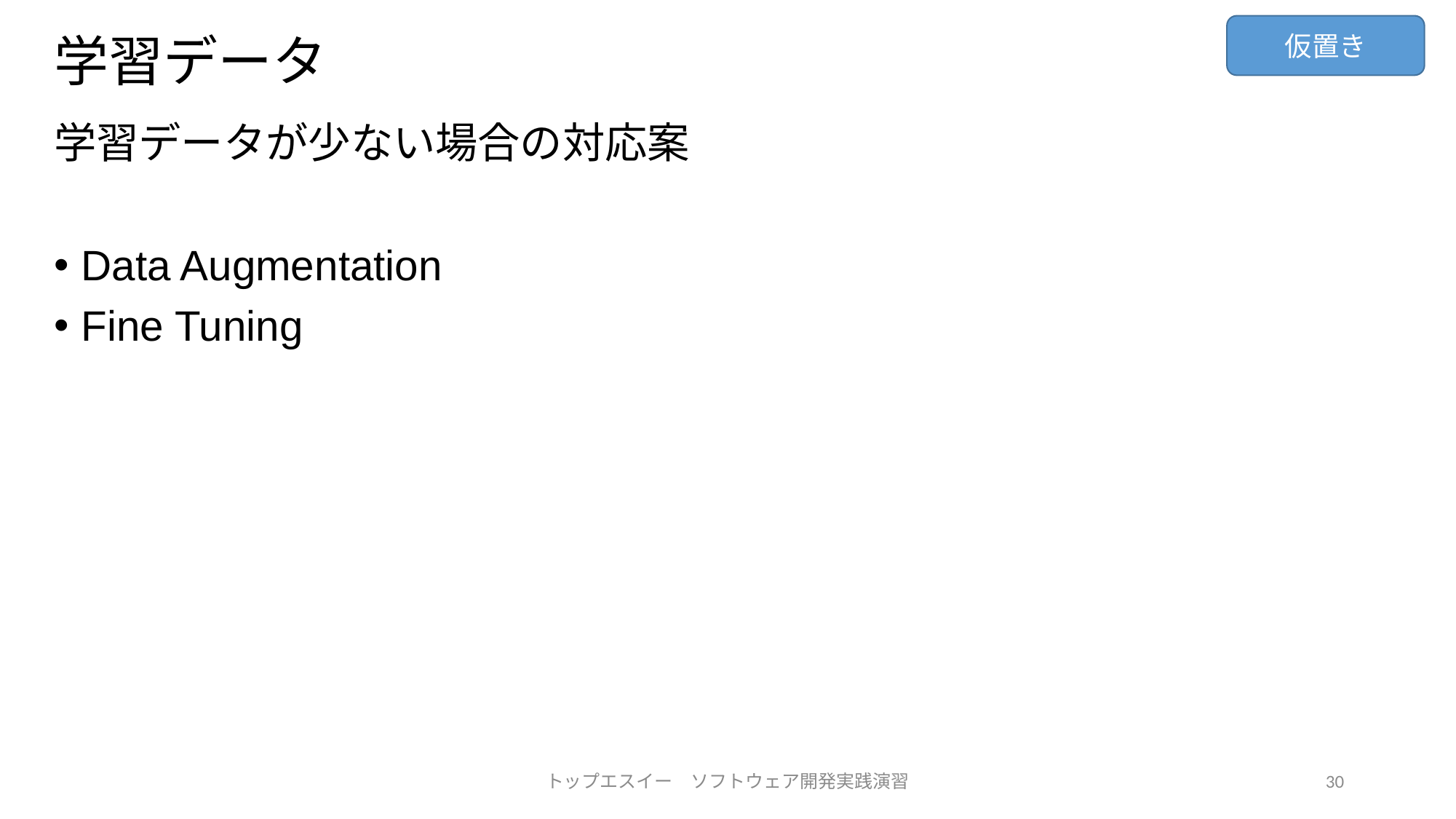

仮置き
# 学習データ
学習データが少ない場合の対応案

Data Augmentation
Fine Tuning
トップエスイー　ソフトウェア開発実践演習
30